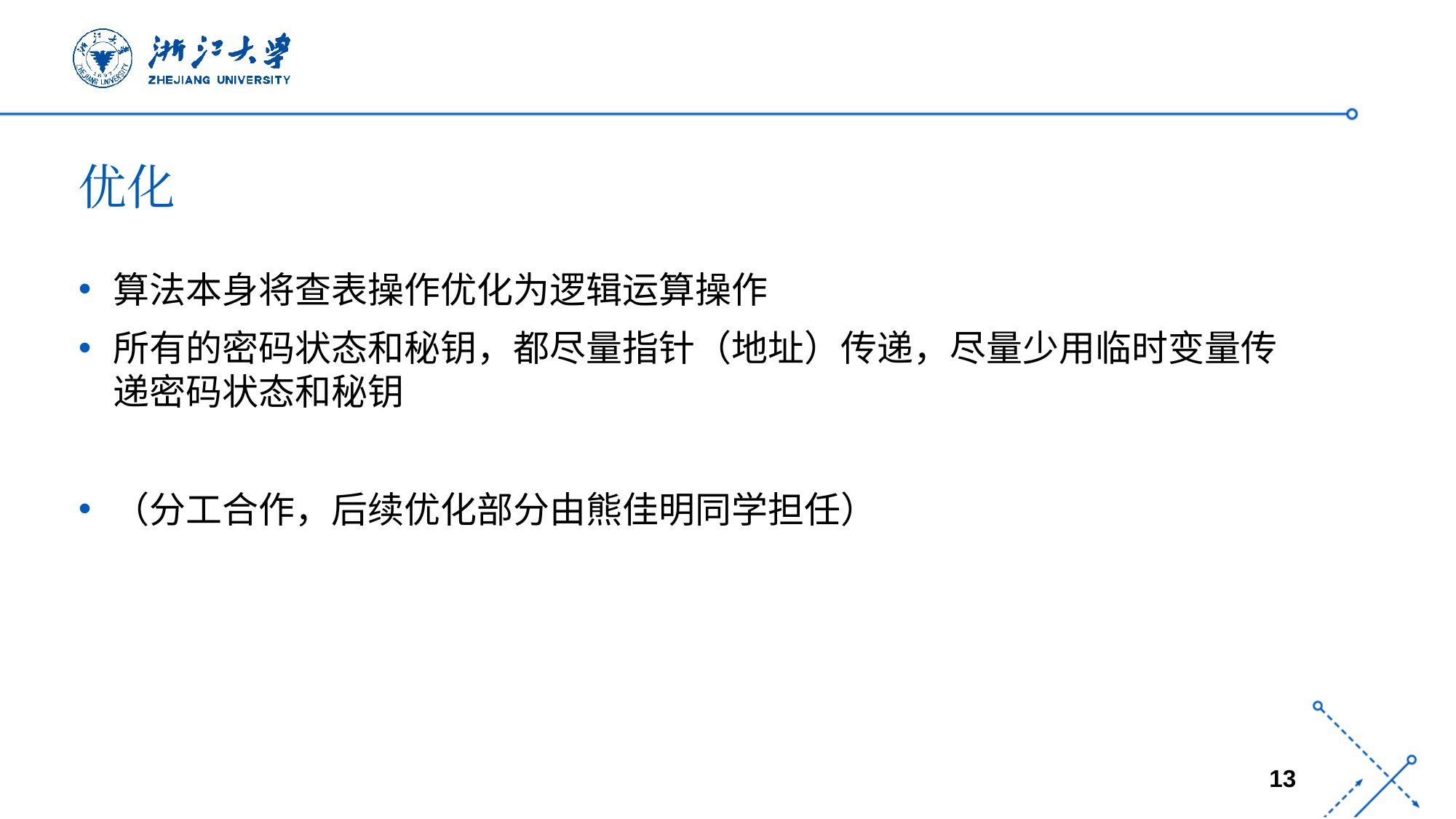

# 优化
算法本身将查表操作优化为逻辑运算操作
所有的密码状态和秘钥，都尽量指针（地址）传递，尽量少用临时变量传递密码状态和秘钥

（分工合作，后续优化部分由熊佳明同学担任）